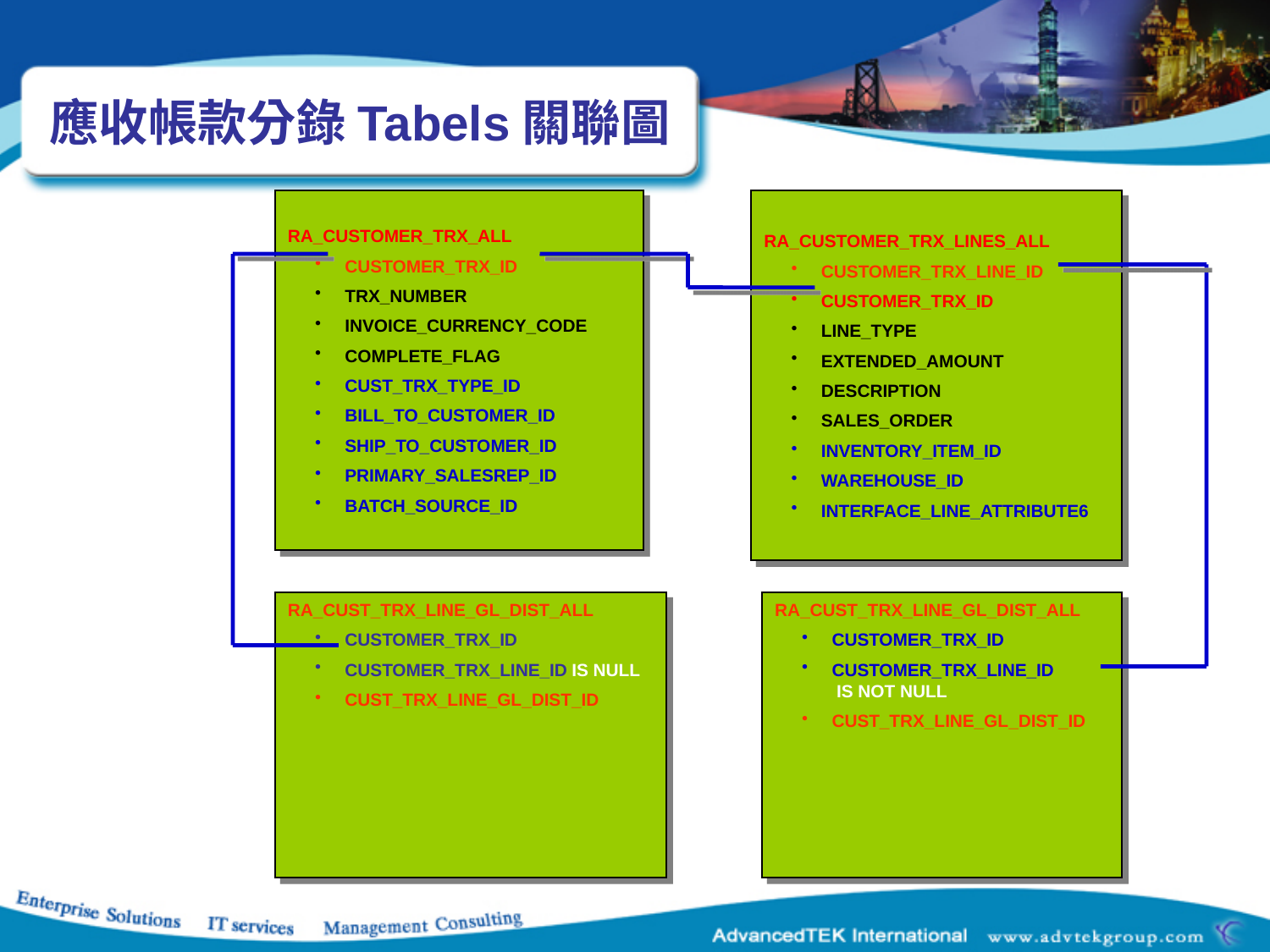

應收帳款分錄Tabels關聯圖
RA_CUSTOMER_TRX_ALL
CUSTOMER_TRX_ID
TRX_NUMBER
INVOICE_CURRENCY_CODE
COMPLETE_FLAG
CUST_TRX_TYPE_ID
BILL_TO_CUSTOMER_ID
SHIP_TO_CUSTOMER_ID
PRIMARY_SALESREP_ID
BATCH_SOURCE_ID
RA_CUSTOMER_TRX_LINES_ALL
CUSTOMER_TRX_LINE_ID
CUSTOMER_TRX_ID
LINE_TYPE
EXTENDED_AMOUNT
DESCRIPTION
SALES_ORDER
INVENTORY_ITEM_ID
WAREHOUSE_ID
INTERFACE_LINE_ATTRIBUTE6

RA_CUST_TRX_LINE_GL_DIST_ALL
CUSTOMER_TRX_ID
CUSTOMER_TRX_LINE_ID IS NULL
CUST_TRX_LINE_GL_DIST_ID
RA_CUST_TRX_LINE_GL_DIST_ALL
CUSTOMER_TRX_ID
CUSTOMER_TRX_LINE_ID
 IS NOT NULL
CUST_TRX_LINE_GL_DIST_ID